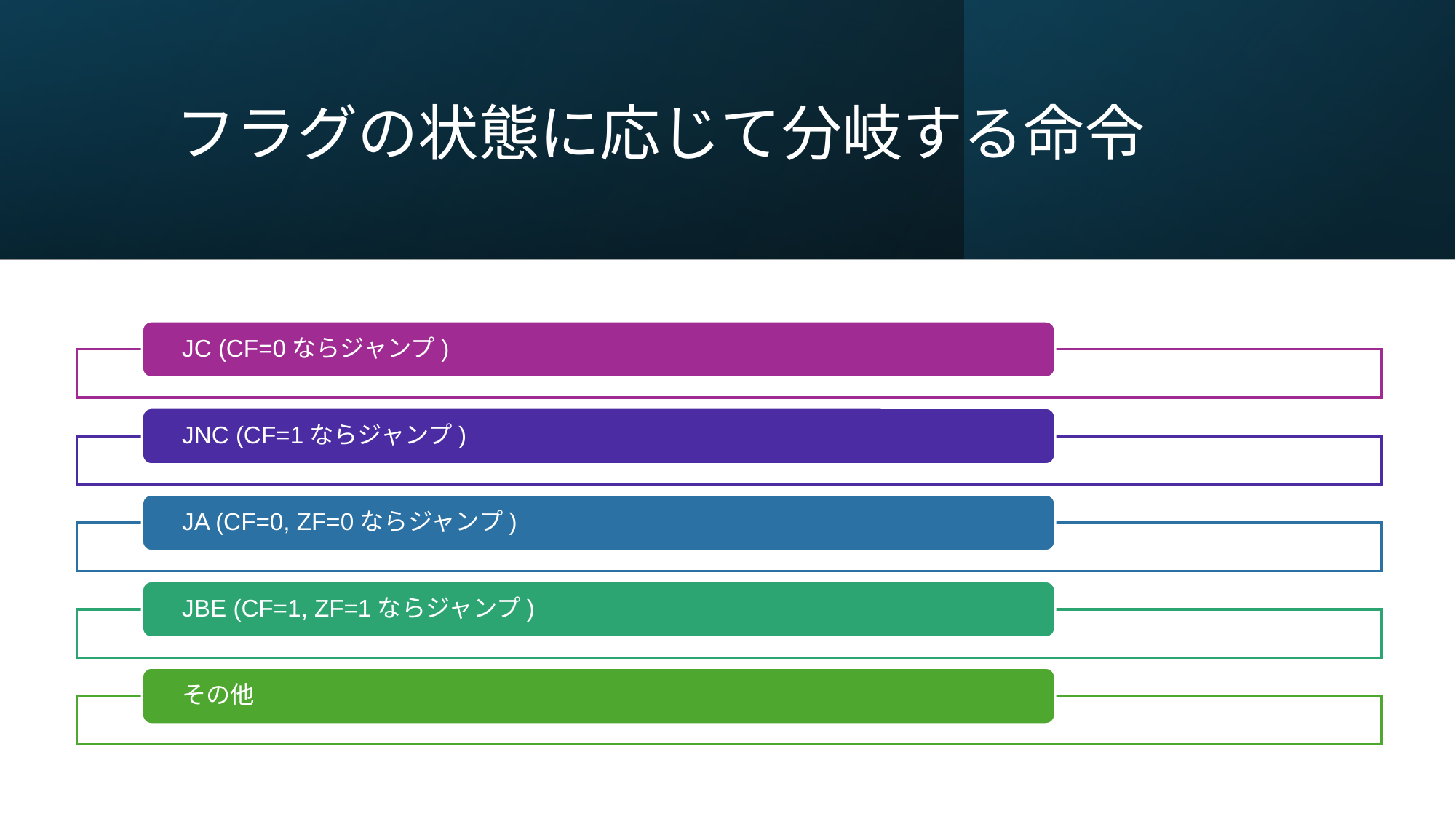

# フラグの状態に応じて分岐する命令
JC (CF=0ならジャンプ)
JNC (CF=1ならジャンプ)
JA (CF=0, ZF=0ならジャンプ)
JBE (CF=1, ZF=1ならジャンプ)
その他